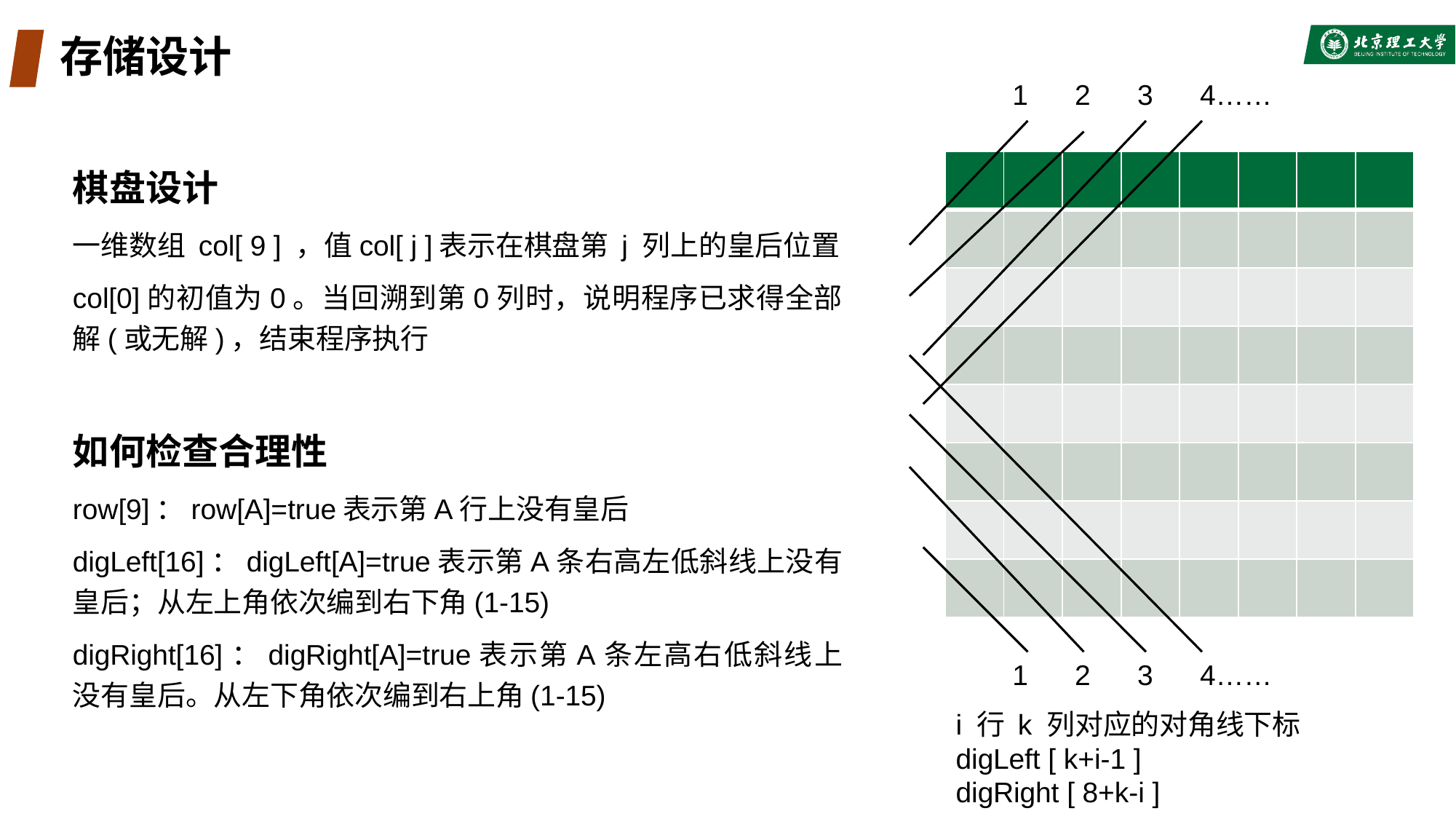

# 存储设计
1      2      3      4……
棋盘设计
一维数组 col[ 9 ] ，值col[ j ]表示在棋盘第 j 列上的皇后位置
col[0]的初值为0。当回溯到第0列时，说明程序已求得全部解(或无解)，结束程序执行

如何检查合理性
row[9]：row[A]=true表示第A行上没有皇后
digLeft[16]：digLeft[A]=true表示第A条右高左低斜线上没有皇后；从左上角依次编到右下角(1-15)
digRight[16]：digRight[A]=true表示第A条左高右低斜线上没有皇后。从左下角依次编到右上角(1-15)

|  |  |  |  |  |  |  |  |
| --- | --- | --- | --- | --- | --- | --- | --- |
|  |  |  |  |  |  |  |  |
|  |  |  |  |  |  |  |  |
|  |  |  |  |  |  |  |  |
|  |  |  |  |  |  |  |  |
|  |  |  |  |  |  |  |  |
|  |  |  |  |  |  |  |  |
|  |  |  |  |  |  |  |  |
1      2      3      4……
i 行 k 列对应的对角线下标 digLeft [ k+i-1 ]
digRight [ 8+k-i ]